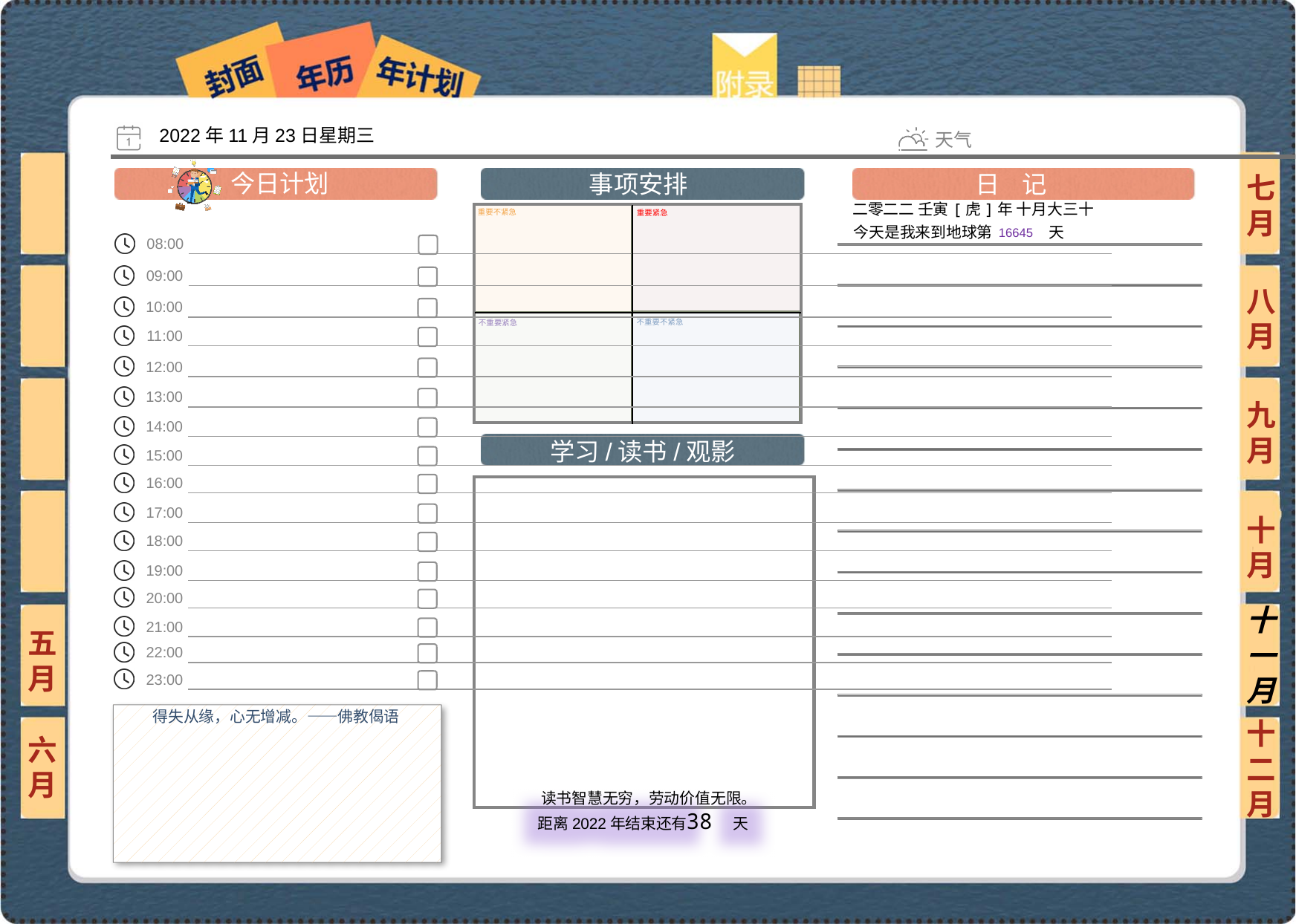

2022年11月23日星期三
七月
二零二二 壬寅[虎]年 十月大三十
16645
八月
九月
十月
十一月
五月
得失从缘，心无增减。——佛教偈语

六月
十二月
38
 读书智慧无穷，劳动价值无限。